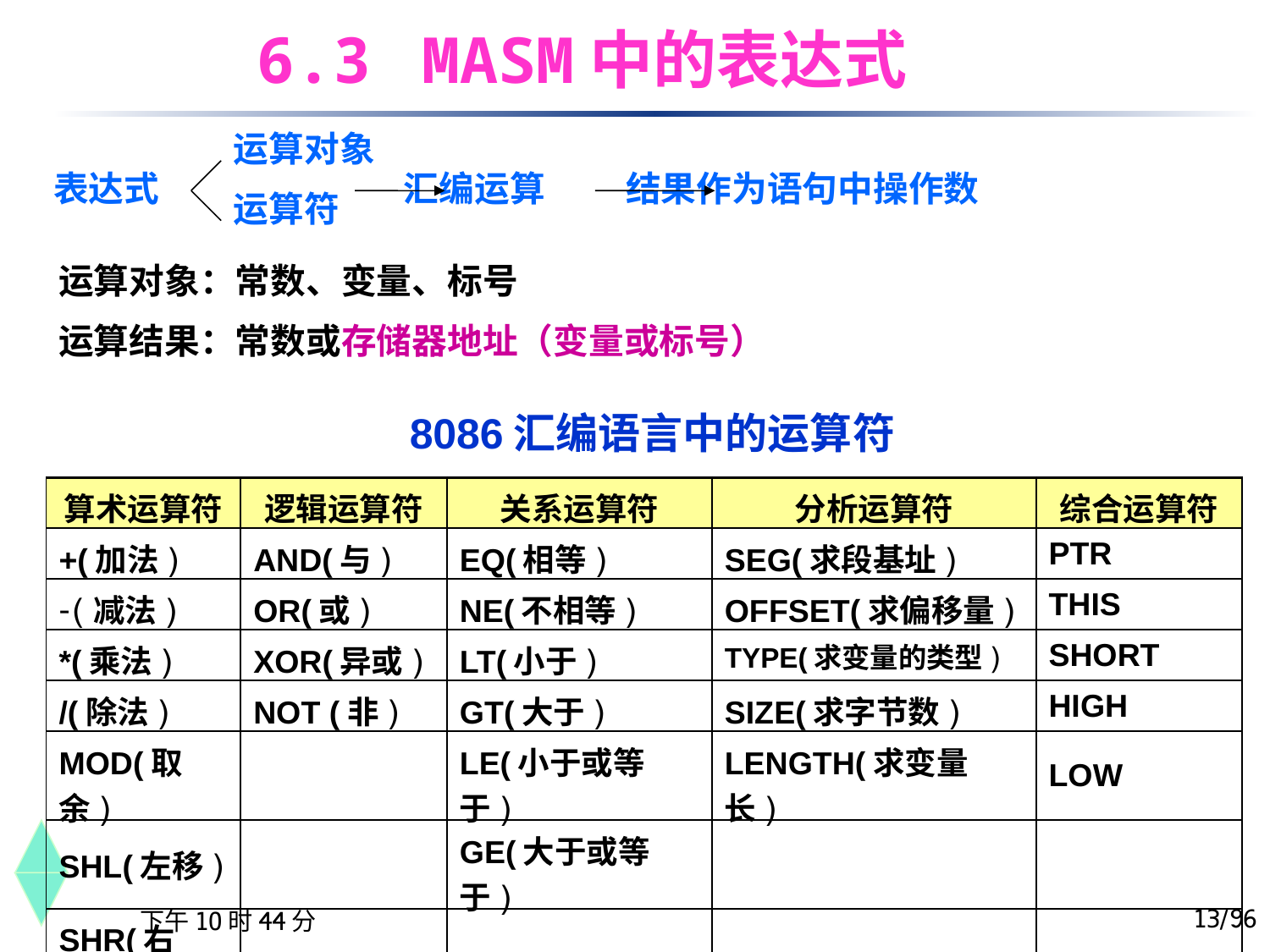

6.3	 MASM中的表达式
运算对象
运算符
表达式		            汇编运算          结果作为语句中操作数

运算对象：常数、变量、标号
运算结果：常数或存储器地址（变量或标号）
8086汇编语言中的运算符
| 算术运算符 | 逻辑运算符 | 关系运算符 | 分析运算符 | 综合运算符 |
| --- | --- | --- | --- | --- |
| +(加法) | AND(与) | EQ(相等) | SEG(求段基址) | PTR |
| -(减法) | OR(或) | NE(不相等) | OFFSET(求偏移量) | THIS |
| \*(乘法) | XOR(异或) | LT(小于) | TYPE(求变量的类型) | SHORT |
| /(除法) | NOT (非) | GT(大于) | SIZE(求字节数) | HIGH |
| MOD(取余) |  | LE(小于或等于) | LENGTH(求变量长) | LOW |
| SHL(左移) |  | GE(大于或等于) |  |  |
| SHR(右移) |  |  |  |  |
13/96
下午10时44分